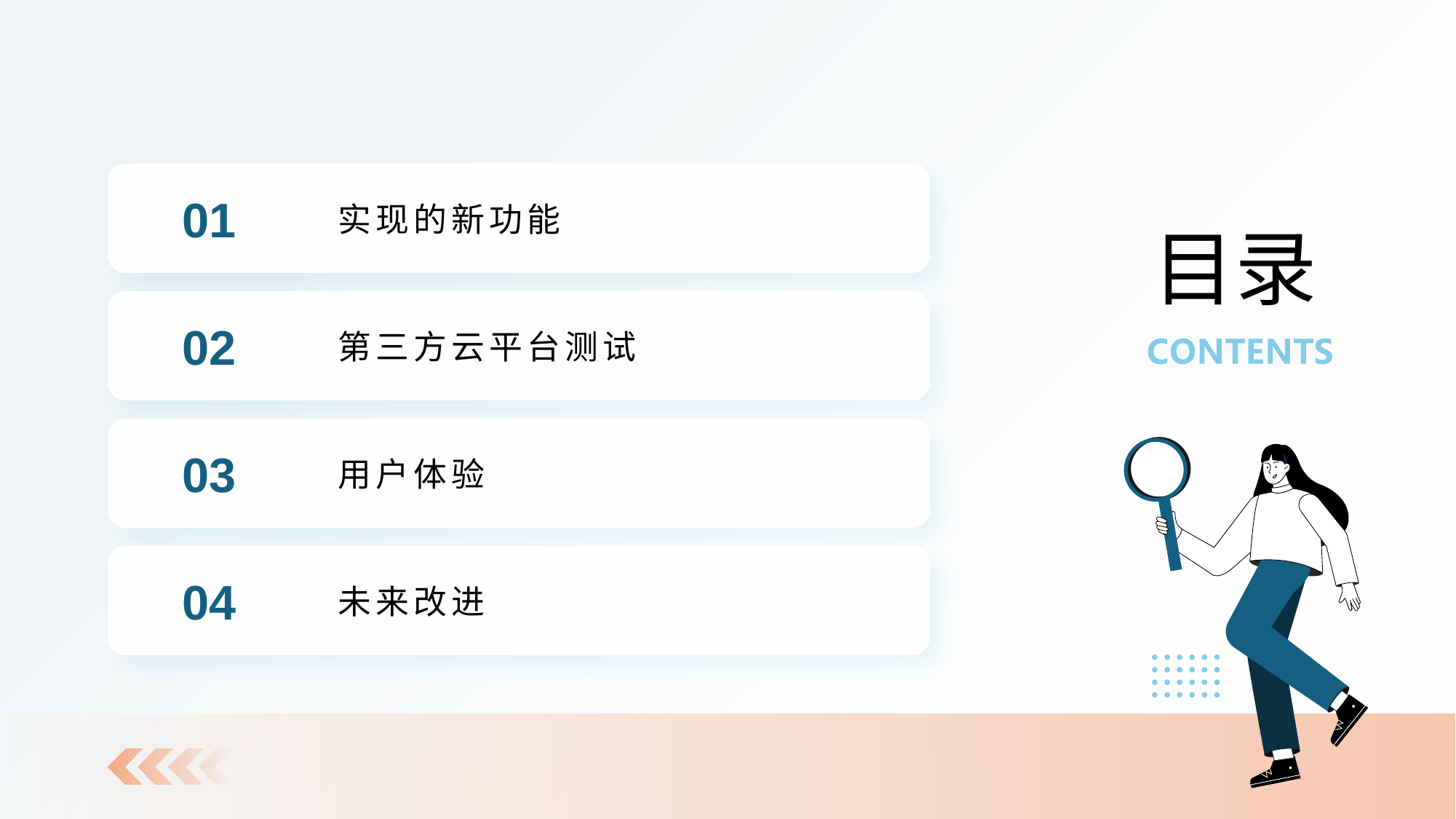

01
实现的新功能
# 目录

02
第三方云平台测试

03
用户体验

04
未来改进